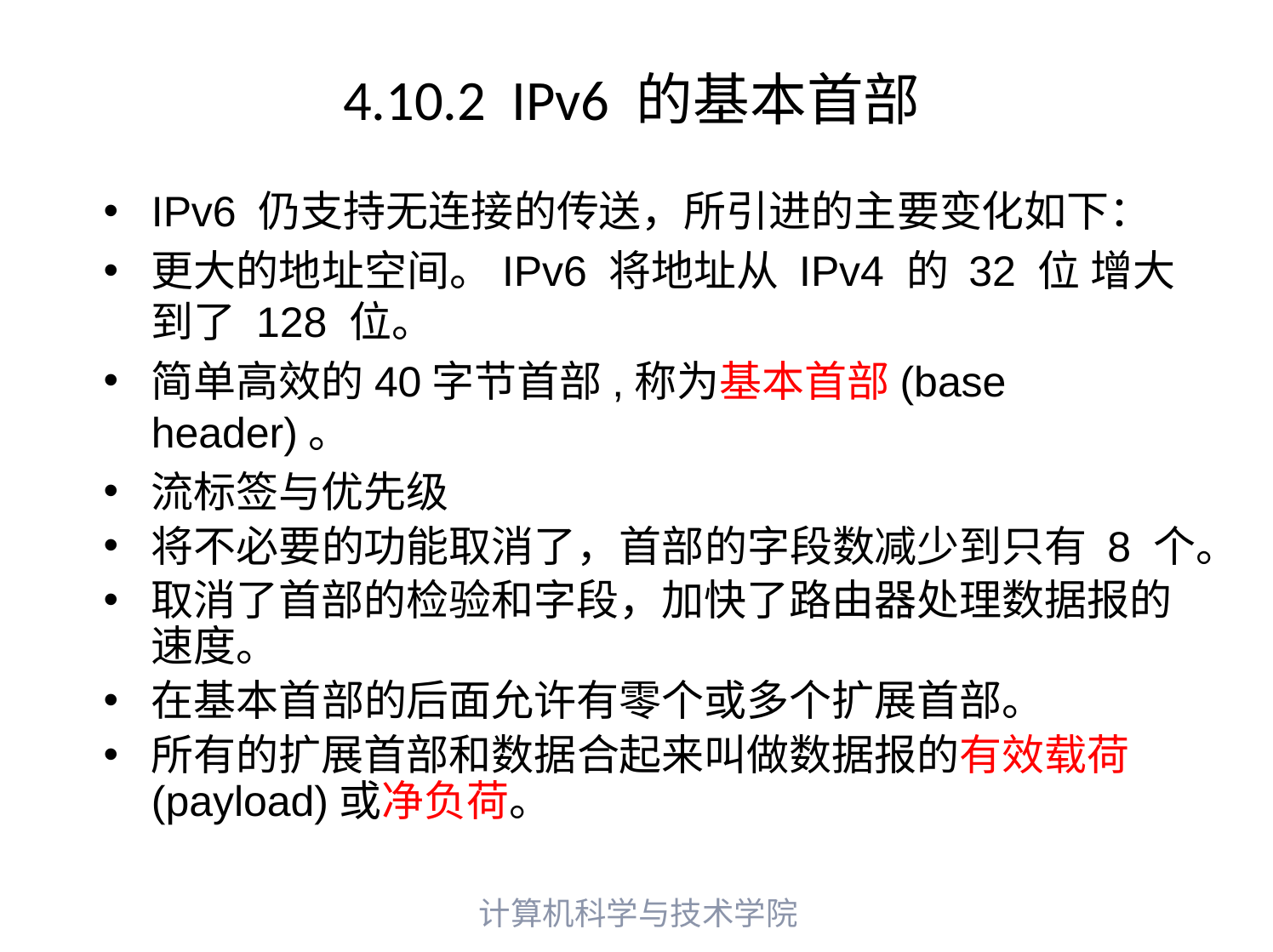

# 4.10.2  IPv6 的基本首部
IPv6 仍支持无连接的传送，所引进的主要变化如下：
更大的地址空间。IPv6 将地址从 IPv4 的 32 位 增大到了 128 位。
简单高效的40字节首部,称为基本首部(base header)。
流标签与优先级
将不必要的功能取消了，首部的字段数减少到只有 8 个。
取消了首部的检验和字段，加快了路由器处理数据报的速度。
在基本首部的后面允许有零个或多个扩展首部。
所有的扩展首部和数据合起来叫做数据报的有效载荷(payload)或净负荷。
计算机科学与技术学院
141